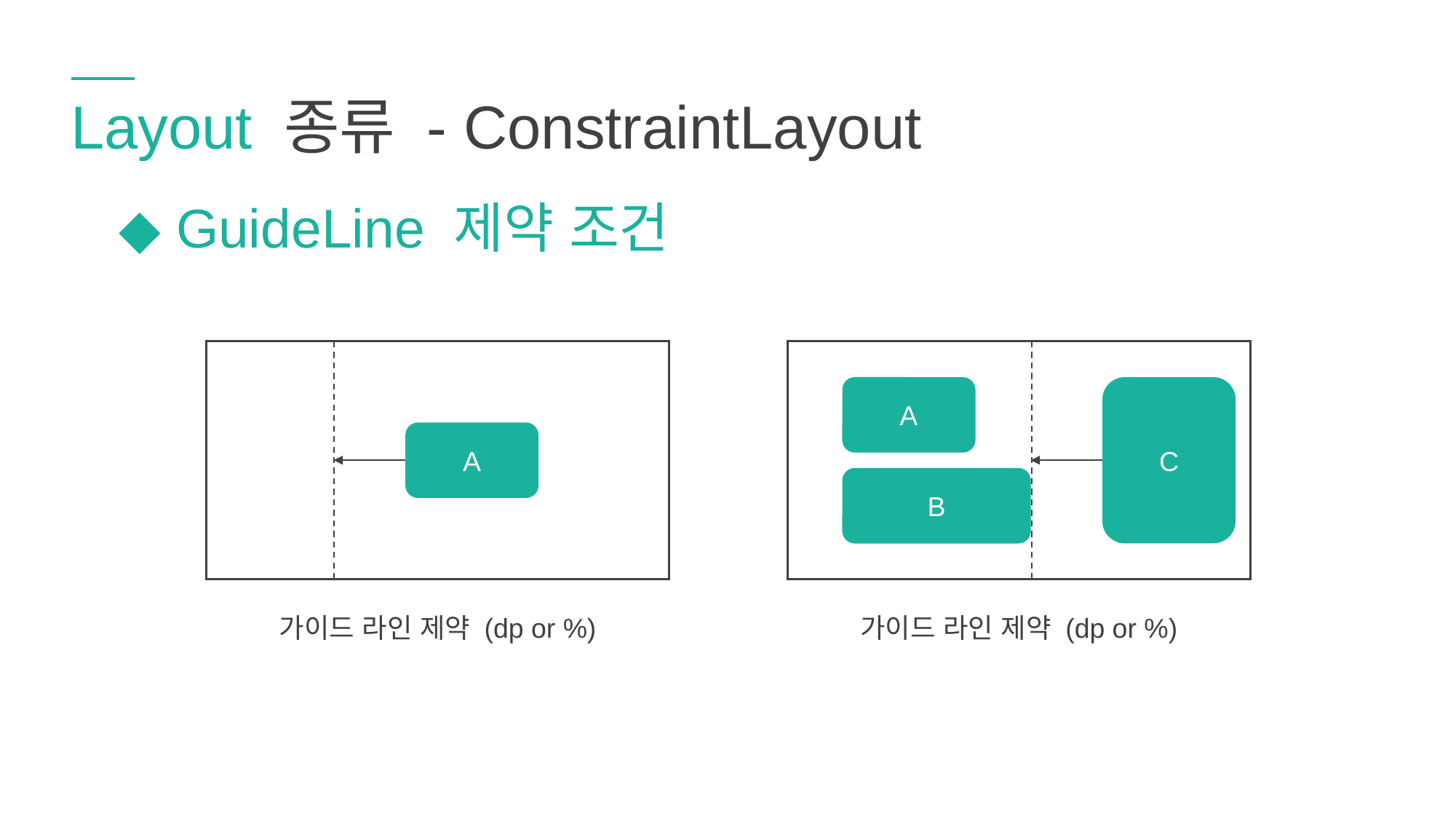

Layout 종류 - ConstraintLayout
◆ GuideLine 제약 조건

A
C
A
B
가이드 라인 제약 (dp or %)
가이드 라인 제약 (dp or %)